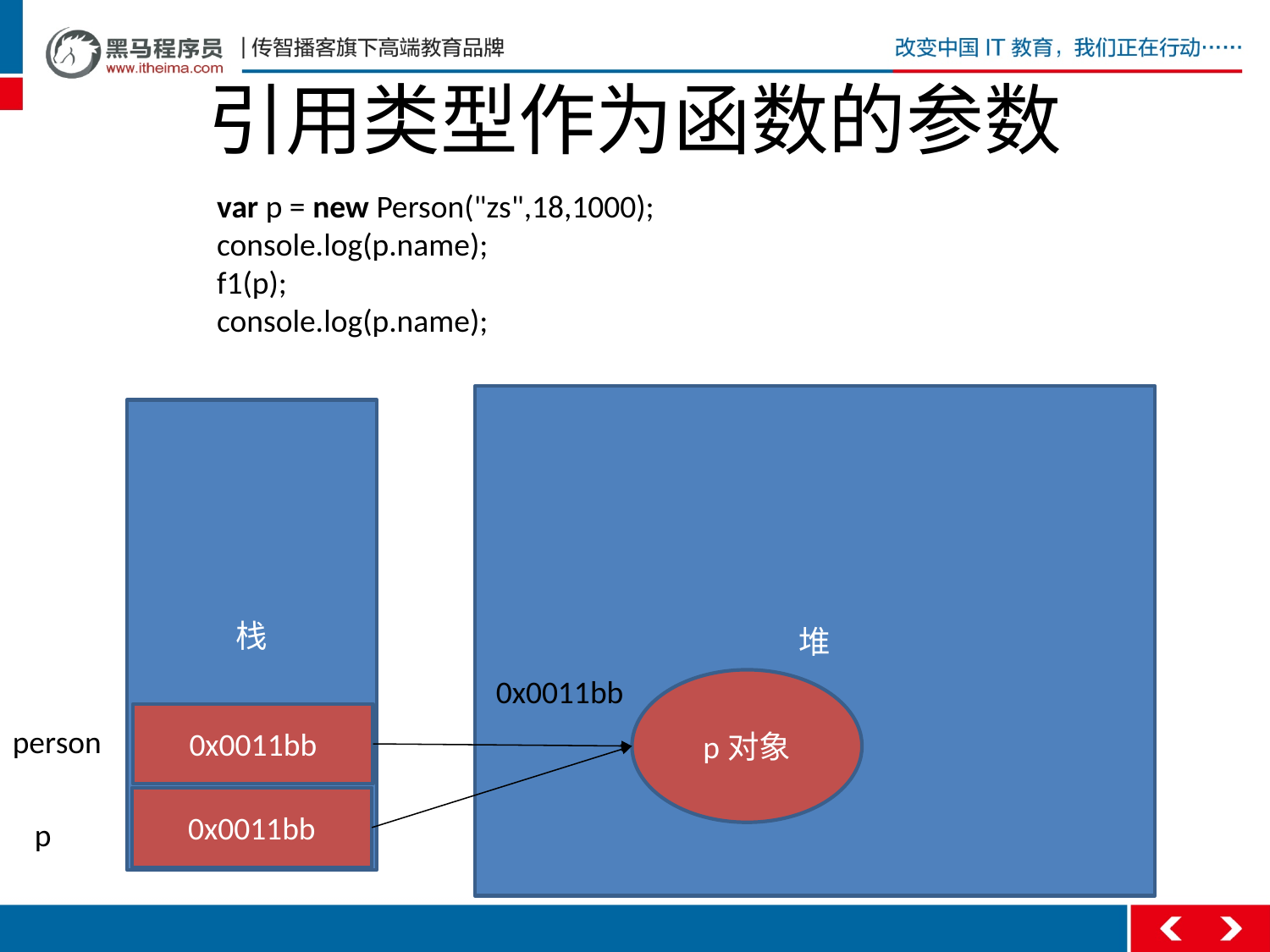

# 引用类型作为函数的参数
var p = new Person("zs",18,1000);
console.log(p.name);
f1(p);
console.log(p.name);
堆
栈
0x0011bb
p对象
0x0011bb
person
0x0011bb
p